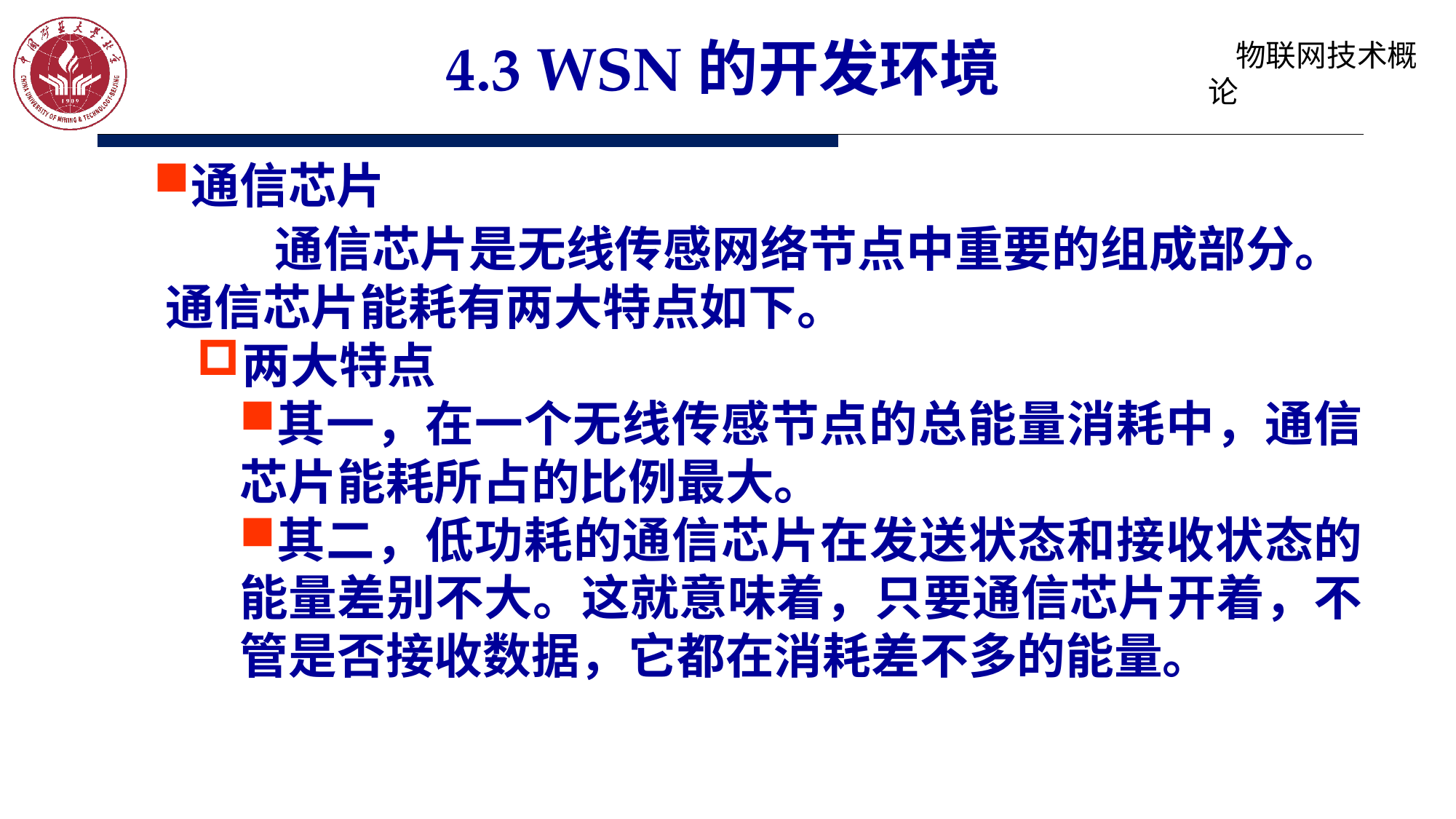

# 4.3 WSN的开发环境

通信芯片
	通信芯片是无线传感网络节点中重要的组成部分。通信芯片能耗有两大特点如下。
两大特点
其一，在一个无线传感节点的总能量消耗中，通信芯片能耗所占的比例最大。
其二，低功耗的通信芯片在发送状态和接收状态的能量差别不大。这就意味着，只要通信芯片开着，不管是否接收数据，它都在消耗差不多的能量。